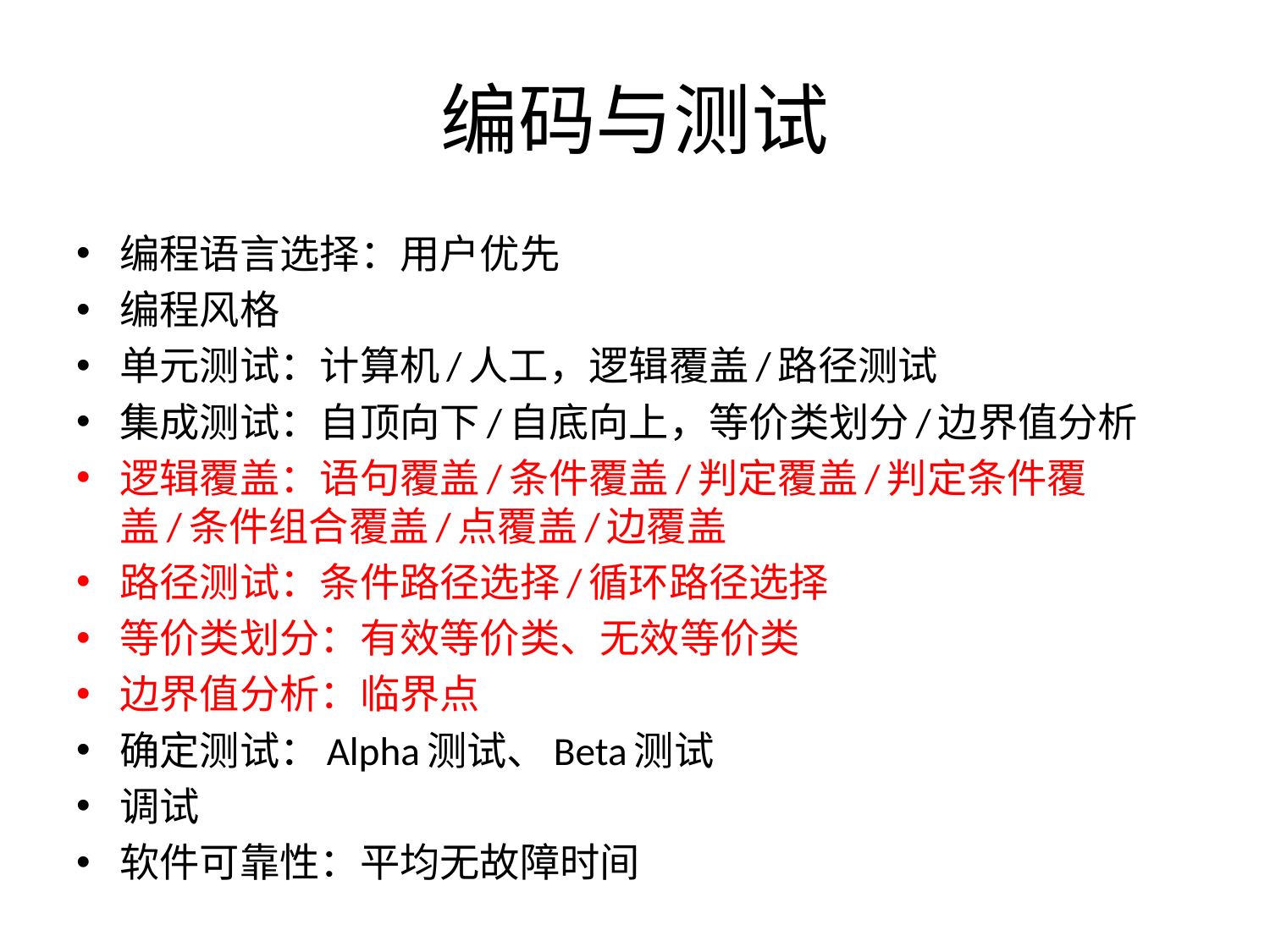

# 编码与测试
编程语言选择：用户优先
编程风格
单元测试：计算机/人工，逻辑覆盖/路径测试
集成测试：自顶向下/自底向上，等价类划分/边界值分析
逻辑覆盖：语句覆盖/条件覆盖/判定覆盖/判定条件覆盖/条件组合覆盖/点覆盖/边覆盖
路径测试：条件路径选择/循环路径选择
等价类划分：有效等价类、无效等价类
边界值分析：临界点
确定测试：Alpha测试、Beta测试
调试
软件可靠性：平均无故障时间